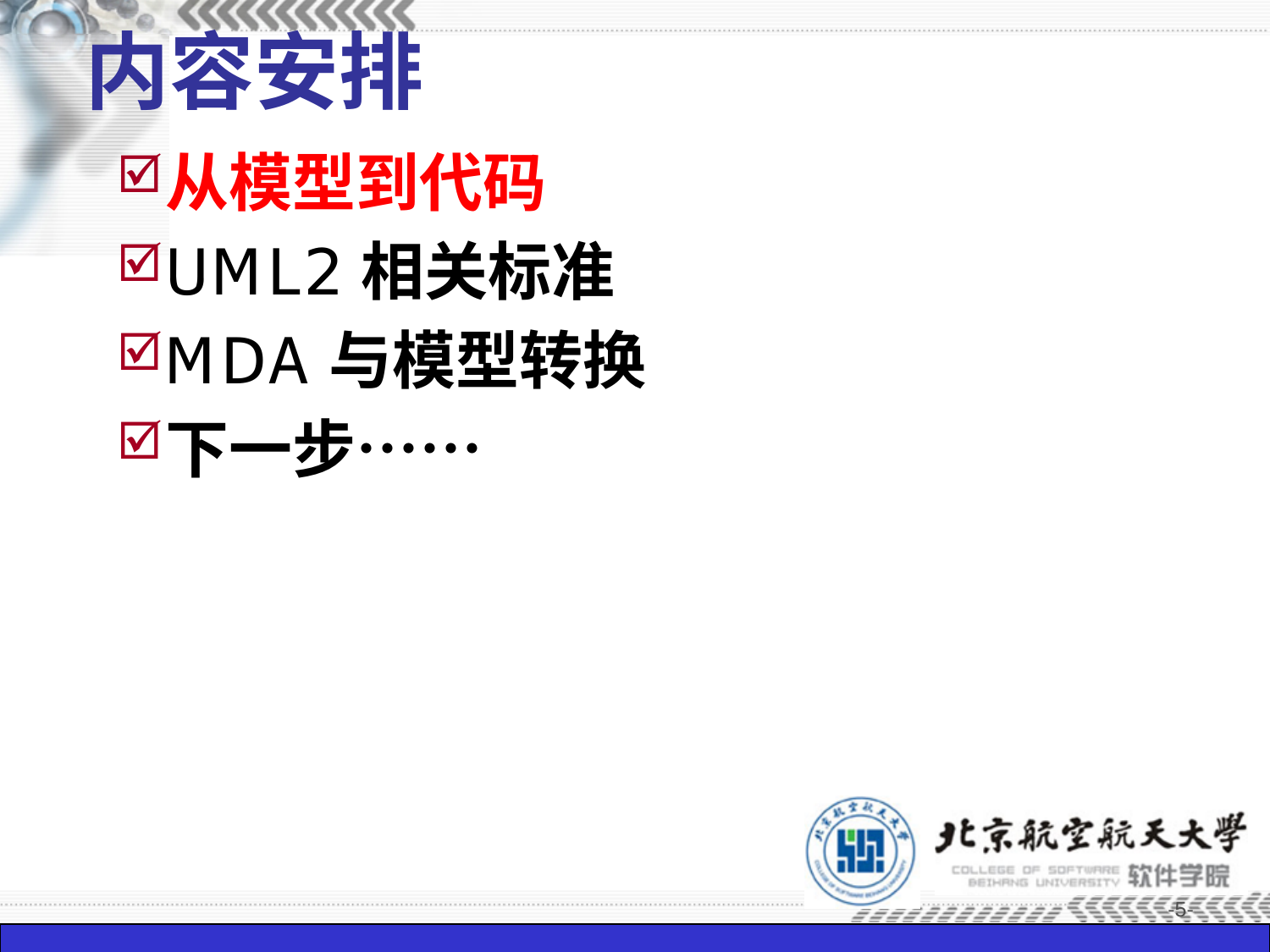

# 内容安排
从模型到代码
UML2相关标准
MDA与模型转换
下一步……
-5-